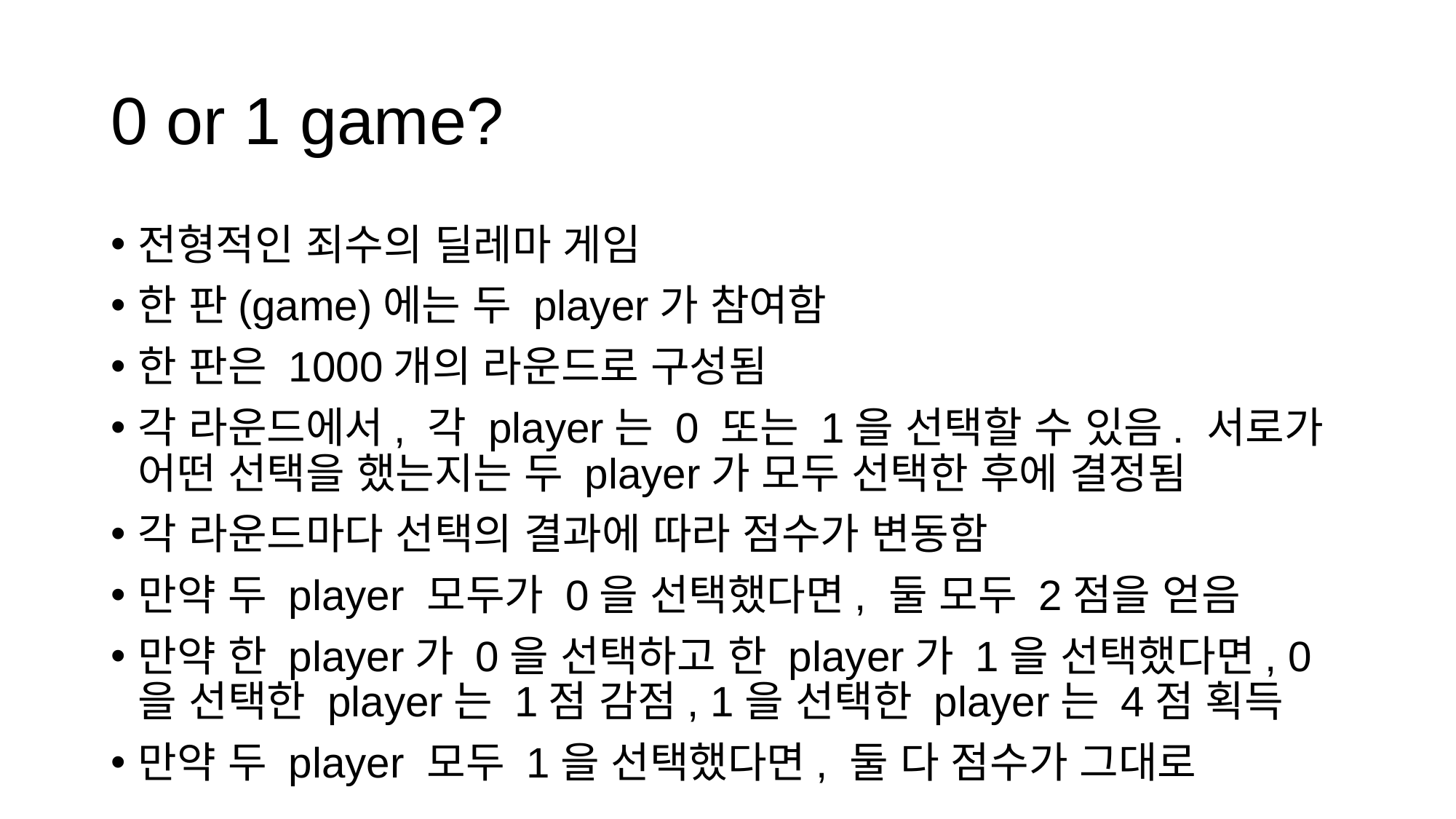

# 0 or 1 game?
전형적인 죄수의 딜레마 게임
한 판(game)에는 두 player가 참여함
한 판은 1000개의 라운드로 구성됨
각 라운드에서, 각 player는 0 또는 1을 선택할 수 있음. 서로가 어떤 선택을 했는지는 두 player가 모두 선택한 후에 결정됨
각 라운드마다 선택의 결과에 따라 점수가 변동함
만약 두 player 모두가 0을 선택했다면, 둘 모두 2점을 얻음
만약 한 player가 0을 선택하고 한 player가 1을 선택했다면, 0을 선택한 player는 1점 감점, 1을 선택한 player는 4점 획득
만약 두 player 모두 1을 선택했다면, 둘 다 점수가 그대로